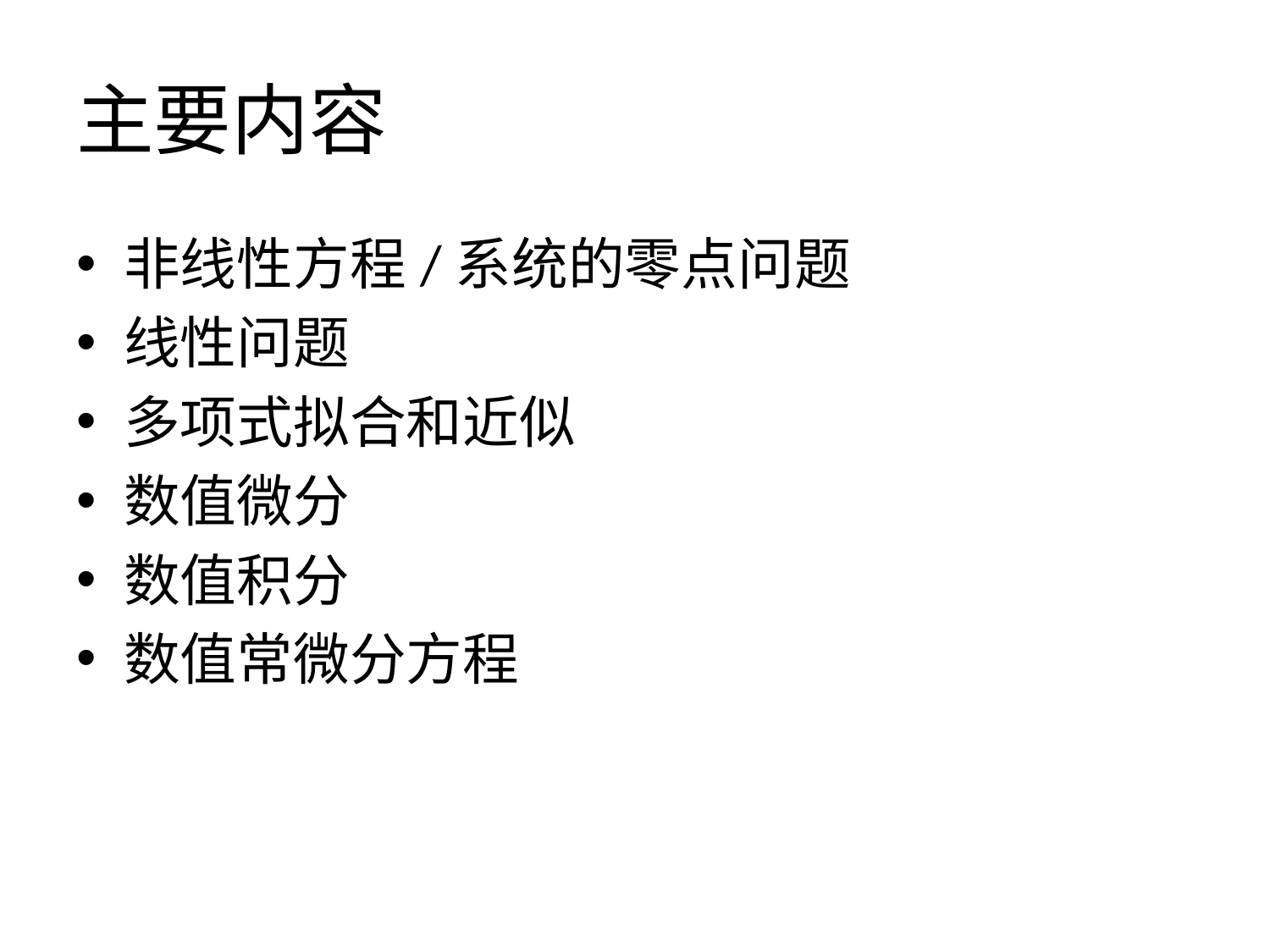

# 主要内容
非线性方程/系统的零点问题
线性问题
多项式拟合和近似
数值微分
数值积分
数值常微分方程